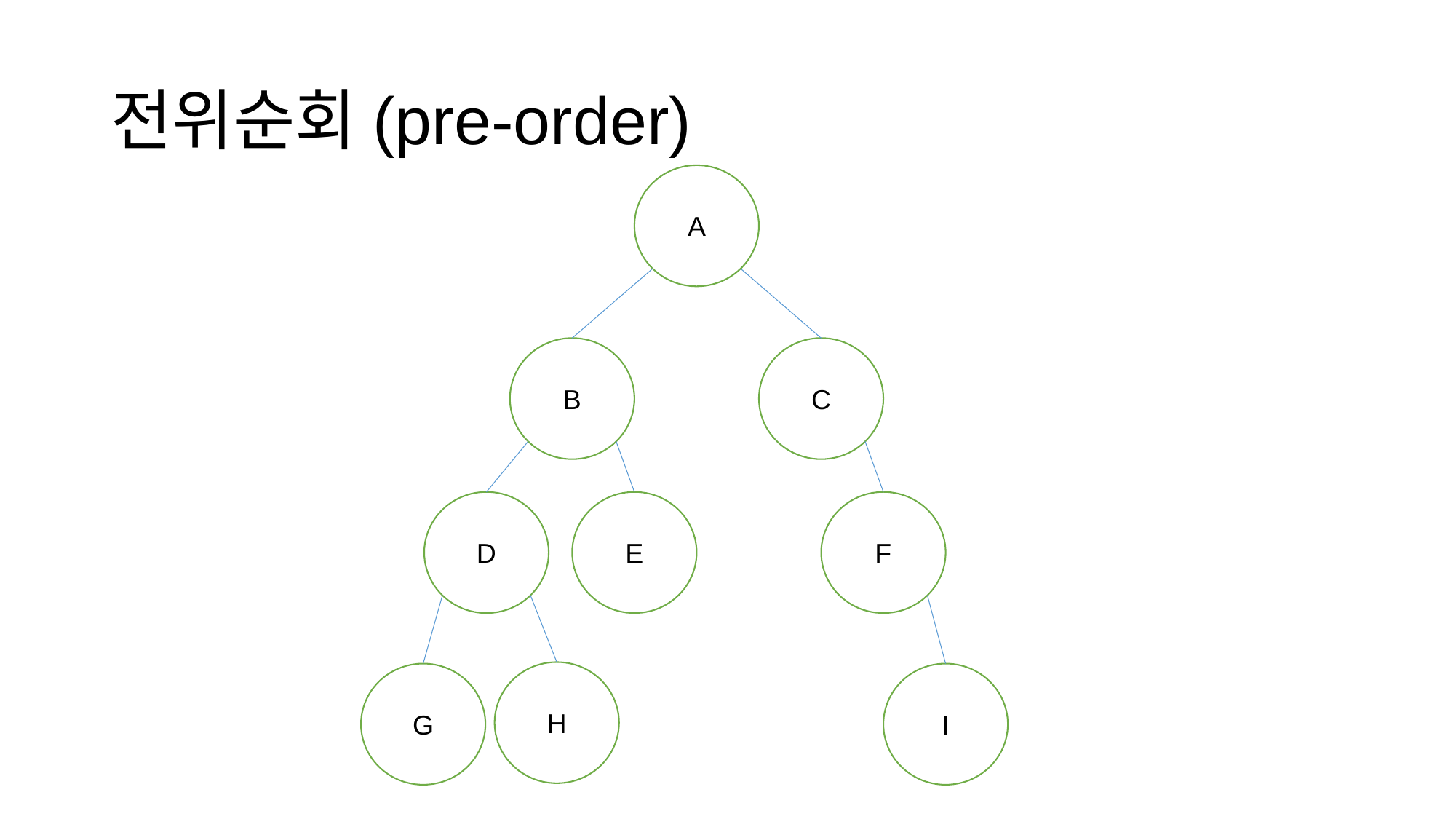

# 전위순회(pre-order)
A
B
C
D
E
F
H
G
I